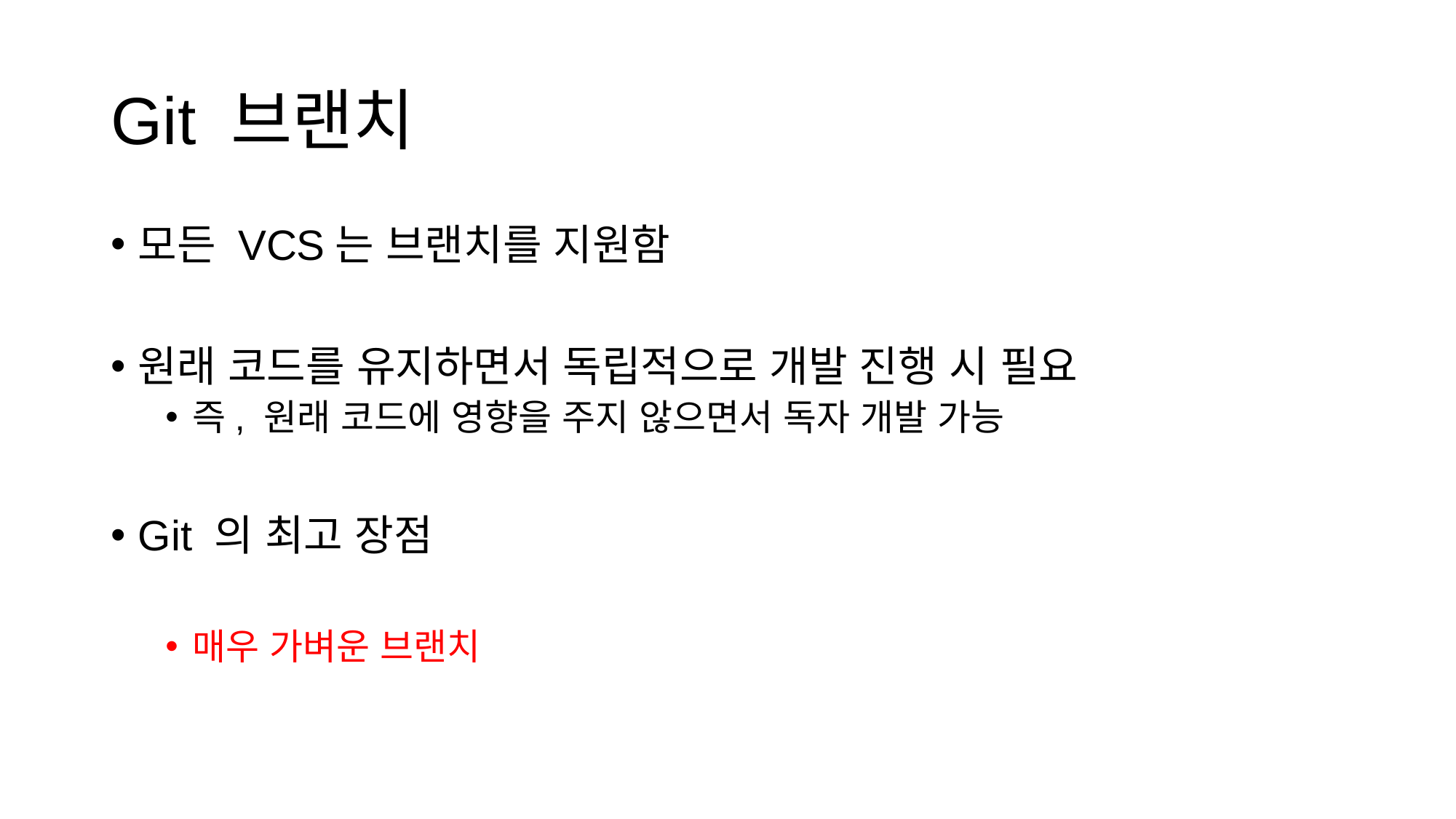

# Git 브랜치
모든 VCS는 브랜치를 지원함

원래 코드를 유지하면서 독립적으로 개발 진행 시 필요
즉, 원래 코드에 영향을 주지 않으면서 독자 개발 가능

Git 의 최고 장점

매우 가벼운 브랜치